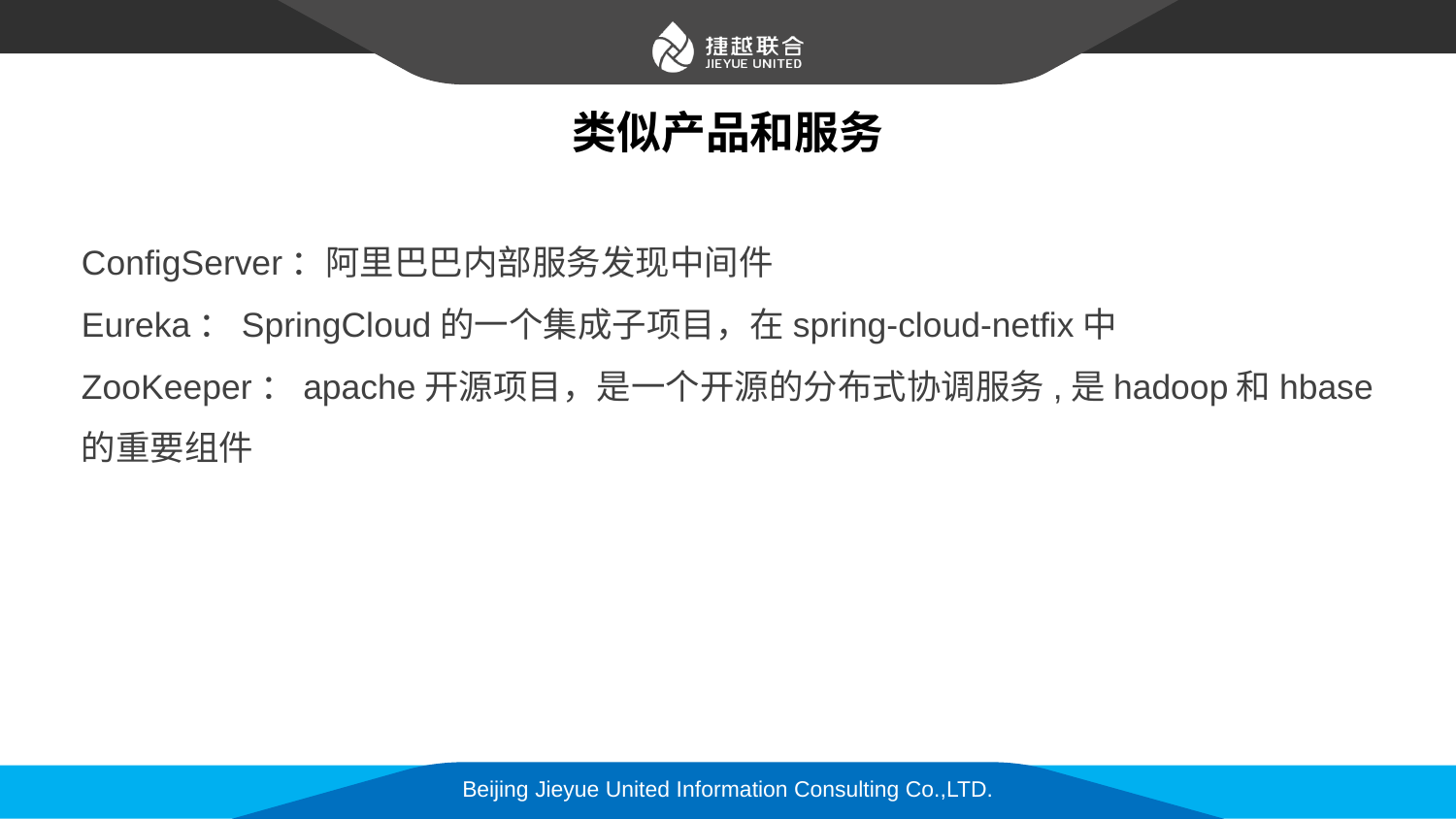

# 类似产品和服务

ConfigServer：阿里巴巴内部服务发现中间件
Eureka：SpringCloud的一个集成子项目，在spring-cloud-netfix中
ZooKeeper：apache开源项目，是一个开源的分布式协调服务,是hadoop和hbase的重要组件